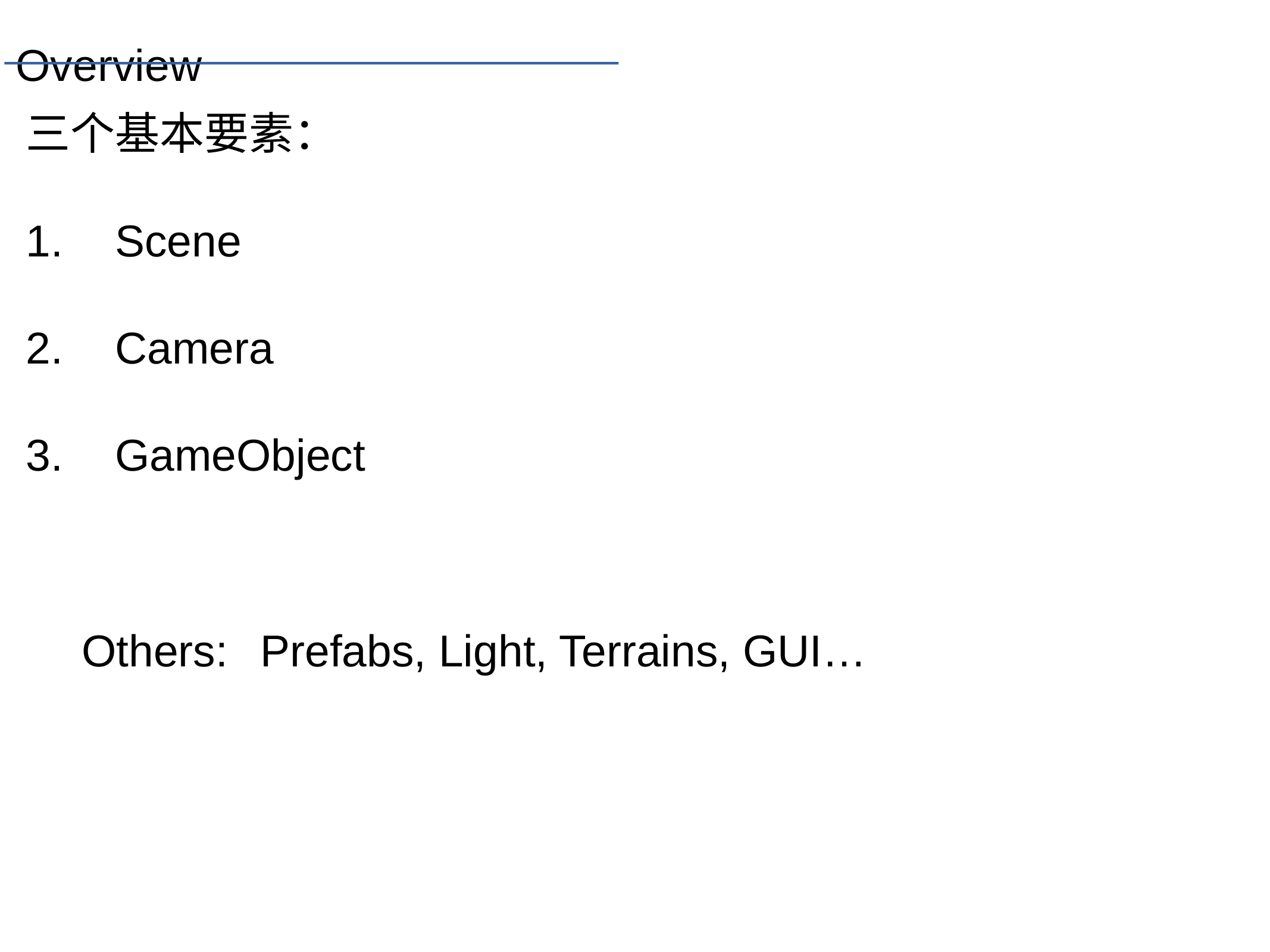

Overview

三个基本要素：

1.	Scene

2.	Camera

3.	GameObject

Others:	Prefabs, Light, Terrains, GUI…